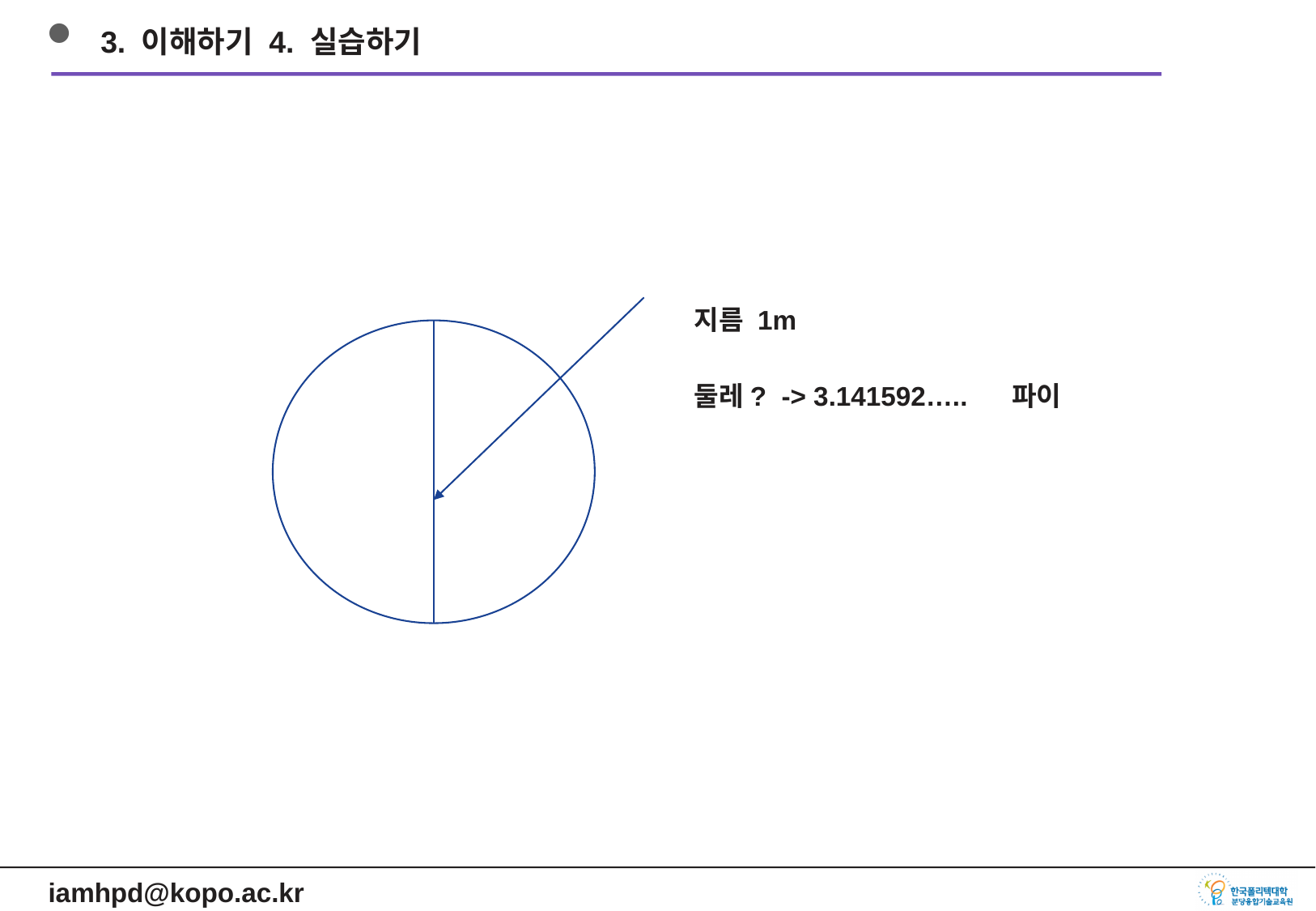

3. 이해하기 4. 실습하기
지름 1m

둘레?  -> 3.141592…..     파이